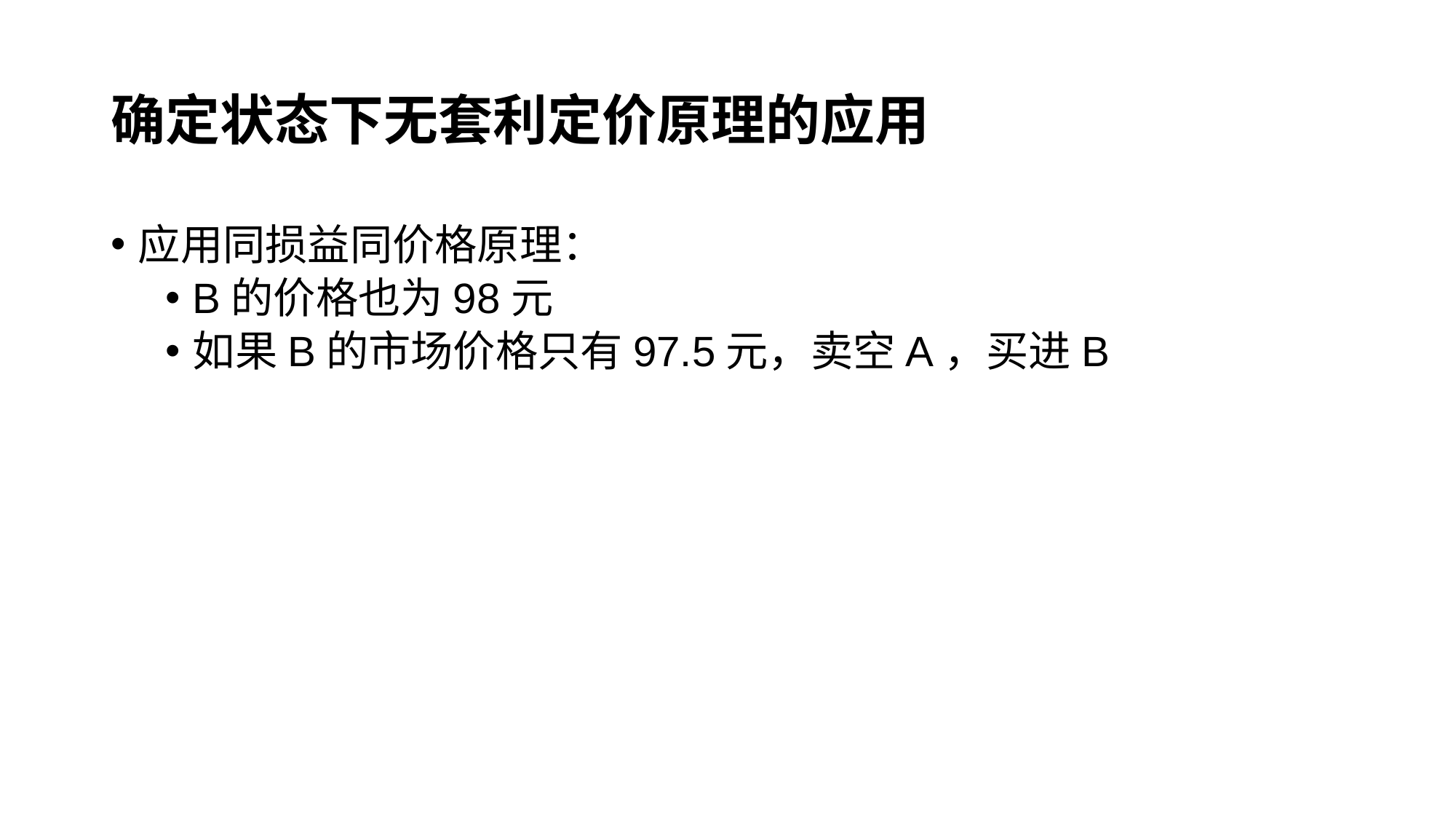

确定状态下无套利定价原理的应用
应用同损益同价格原理：
B的价格也为98元
如果B的市场价格只有97.5元，卖空A，买进B